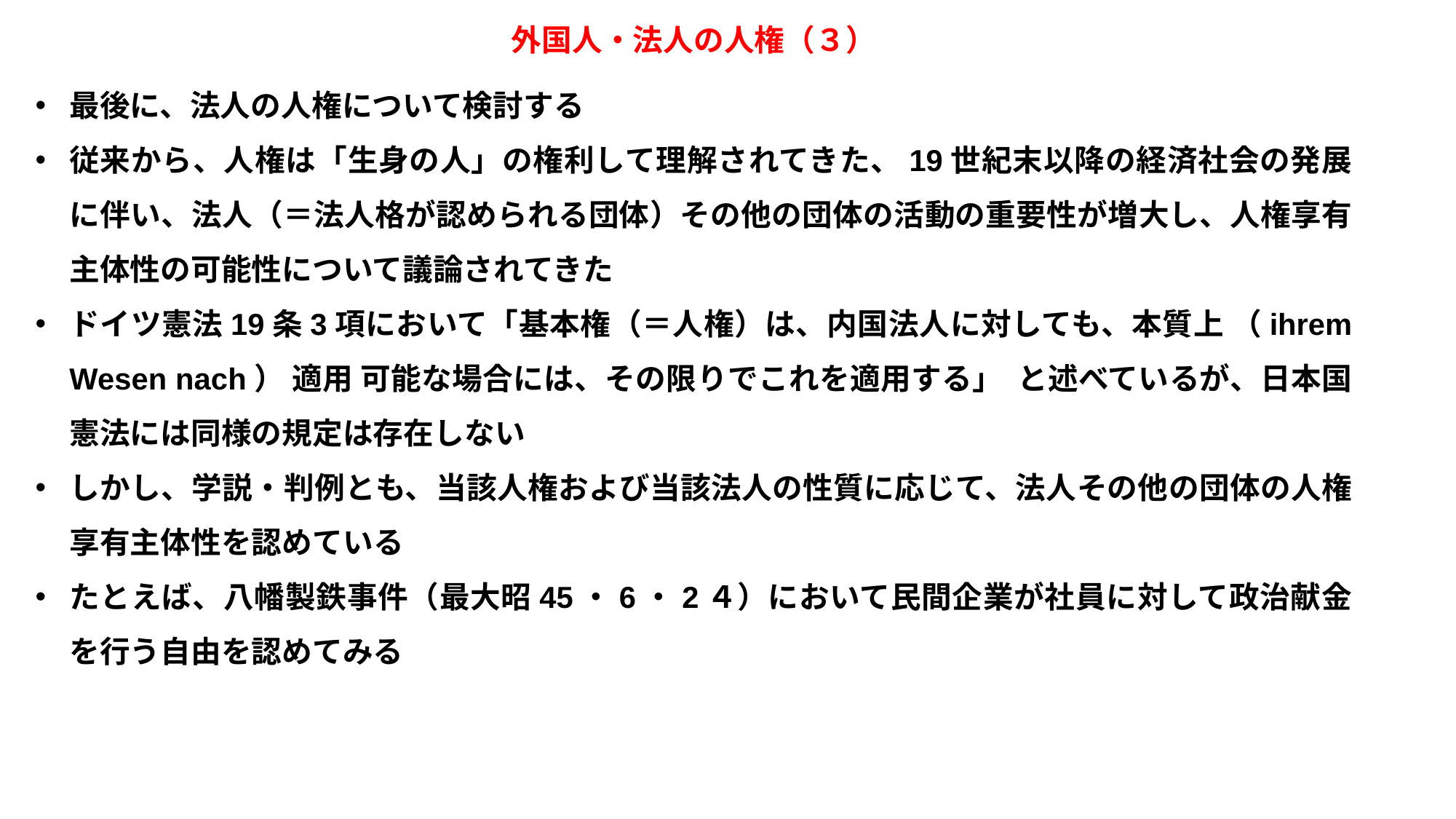

外国人・法人の人権（３）
最後に、法人の人権について検討する
従来から、人権は「生身の人」の権利して理解されてきた、19世紀末以降の経済社会の発展に伴い、法人（＝法人格が認められる団体）その他の団体の活動の重要性が増大し、人権享有主体性の可能性について議論されてきた
ドイツ憲法19条3項において「基本権（＝人権）は、内国法人に対しても、本質上 （ihrem Wesen nach） 適用 可能な場合には、その限りでこれを適用する」  と述べているが、日本国憲法には同様の規定は存在しない
しかし、学説・判例とも、当該人権および当該法人の性質に応じて、法人その他の団体の人権享有主体性を認めている
たとえば、八幡製鉄事件（最大昭45・6・2４）において民間企業が社員に対して政治献金を行う自由を認めてみる